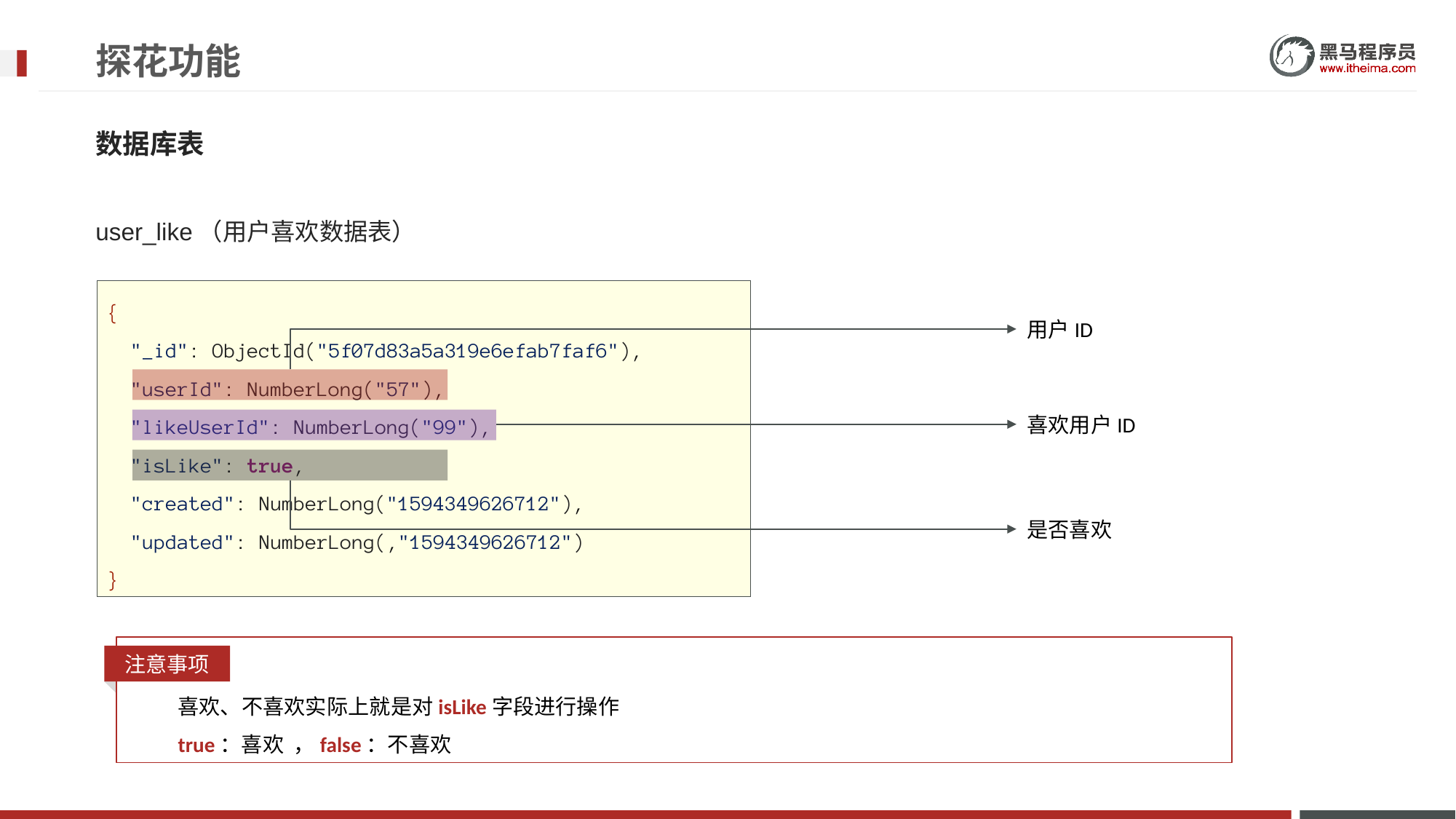

# 探花功能
数据库表
user_like（用户喜欢数据表）
{
  "_id": ObjectId("5f07d83a5a319e6efab7faf6"),
  "userId": NumberLong("57"),
  "likeUserId": NumberLong("99"),
  "isLike": true,
  "created": NumberLong("1594349626712"),
  "updated": NumberLong(,"1594349626712")
}
用户ID

喜欢用户ID

是否喜欢

注意事项
喜欢、不喜欢实际上就是对isLike字段进行操作
true：喜欢  ，false：不喜欢